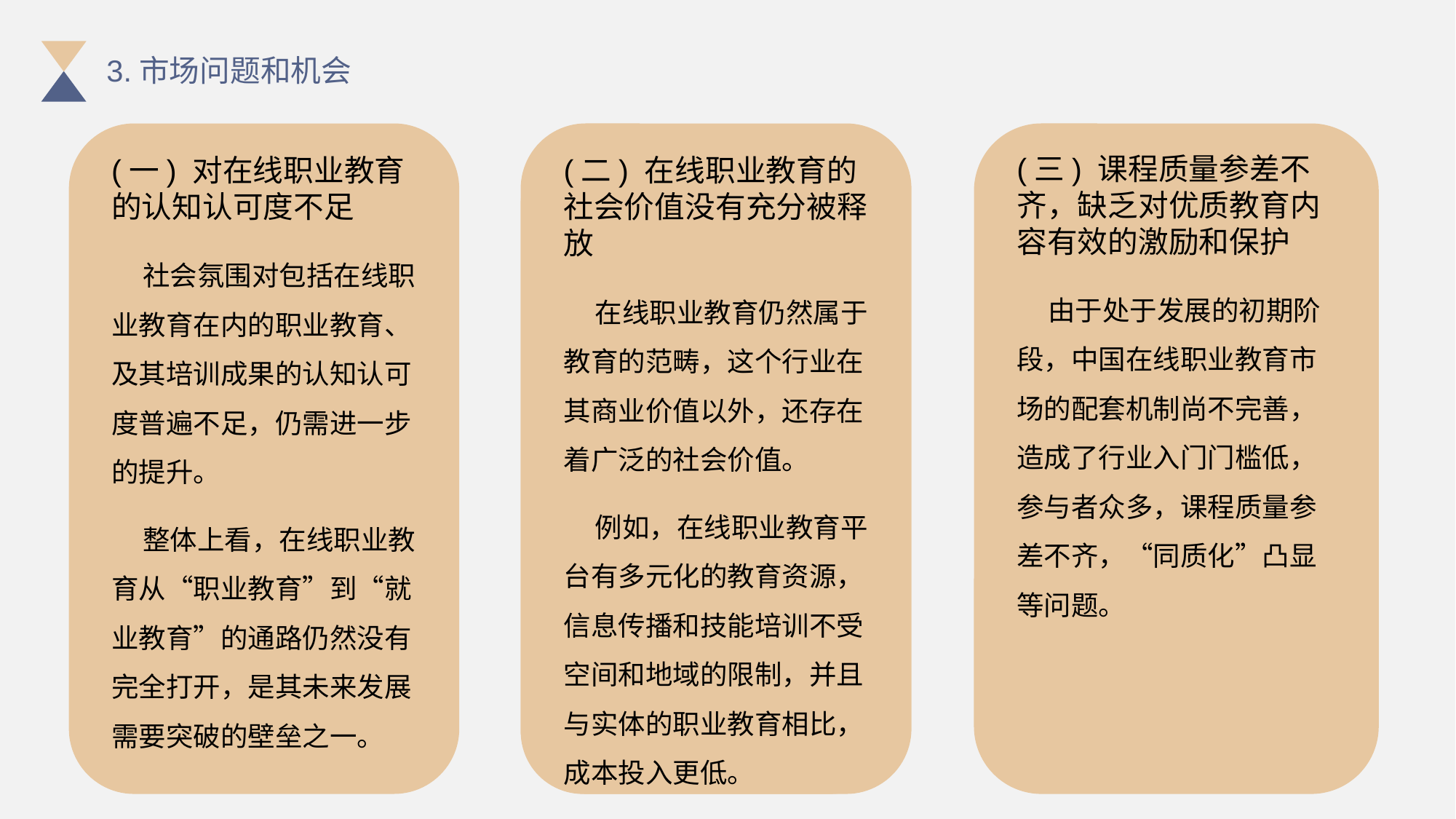

3.市场问题和机会

(三) 课程质量参差不齐，缺乏对优质教育内容有效的激励和保护
    由于处于发展的初期阶段，中国在线职业教育市场的配套机制尚不完善，造成了行业入门门槛低，参与者众多，课程质量参差不齐，“同质化”凸显等问题。

(一) 对在线职业教育的认知认可度不足
    社会氛围对包括在线职业教育在内的职业教育、及其培训成果的认知认可度普遍不足，仍需进一步的提升。
    整体上看，在线职业教育从“职业教育”到“就业教育”的通路仍然没有完全打开，是其未来发展需要突破的壁垒之一。
(二) 在线职业教育的社会价值没有充分被释放
    在线职业教育仍然属于教育的范畴，这个行业在其商业价值以外，还存在着广泛的社会价值。
    例如，在线职业教育平台有多元化的教育资源，信息传播和技能培训不受空间和地域的限制，并且与实体的职业教育相比，成本投入更低。